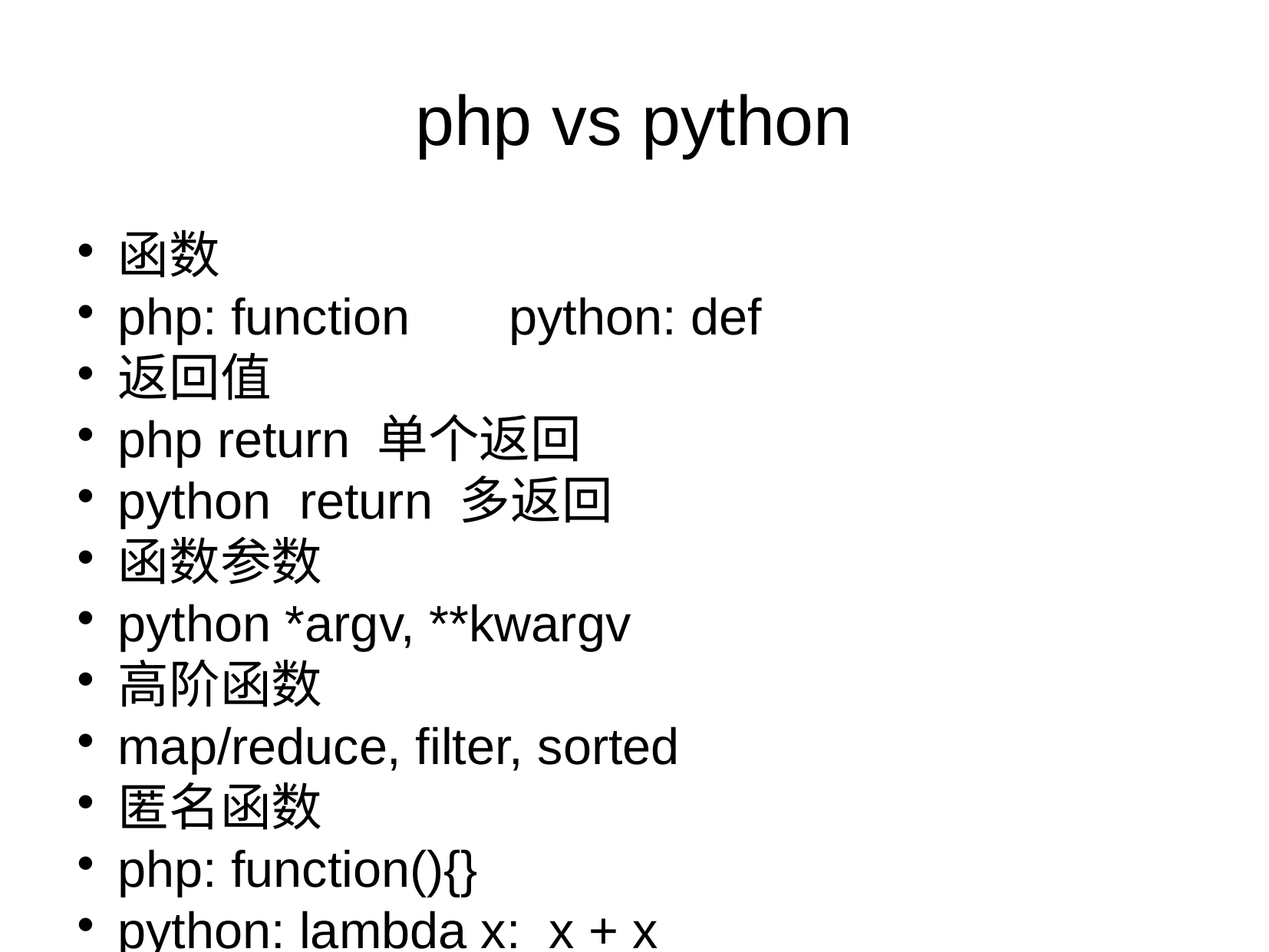

php vs python
函数
php: function       python: def
返回值
php return 单个返回
python  return 多返回
函数参数
python *argv, **kwargv
高阶函数
map/reduce, filter, sorted
匿名函数
php: function(){}
python: lambda x:  x + x